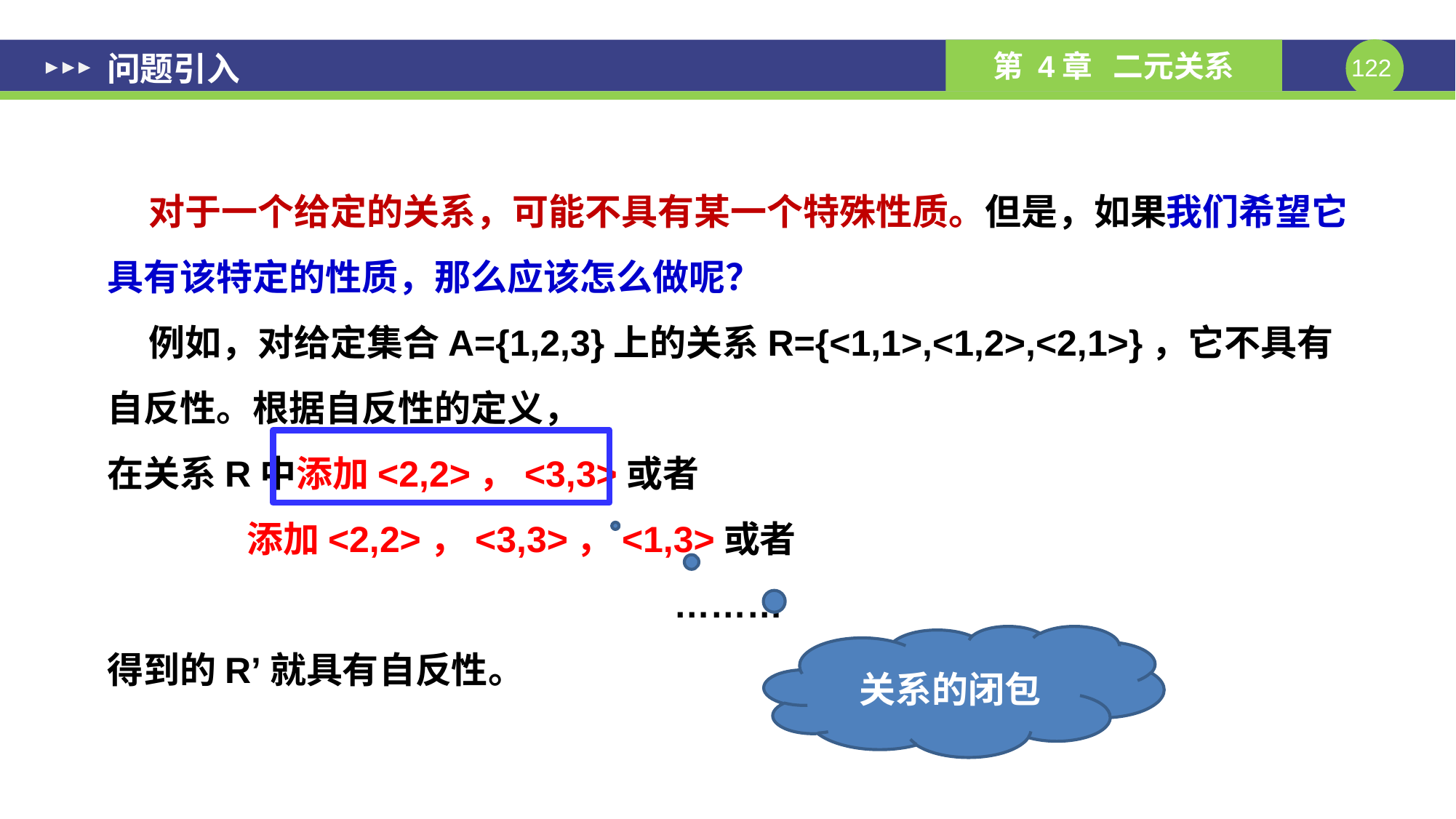

# 问题引入
    对于一个给定的关系，可能不具有某一个特殊性质。但是，如果我们希望它具有该特定的性质，那么应该怎么做呢？
    例如，对给定集合A={1,2,3}上的关系R={<1,1>,<1,2>,<2,1>}，它不具有自反性。根据自反性的定义，
在关系R中添加<2,2>，<3,3>或者
                添加<2,2>，<3,3>，<1,3>或者
………
得到的R’就具有自反性。

关系的闭包